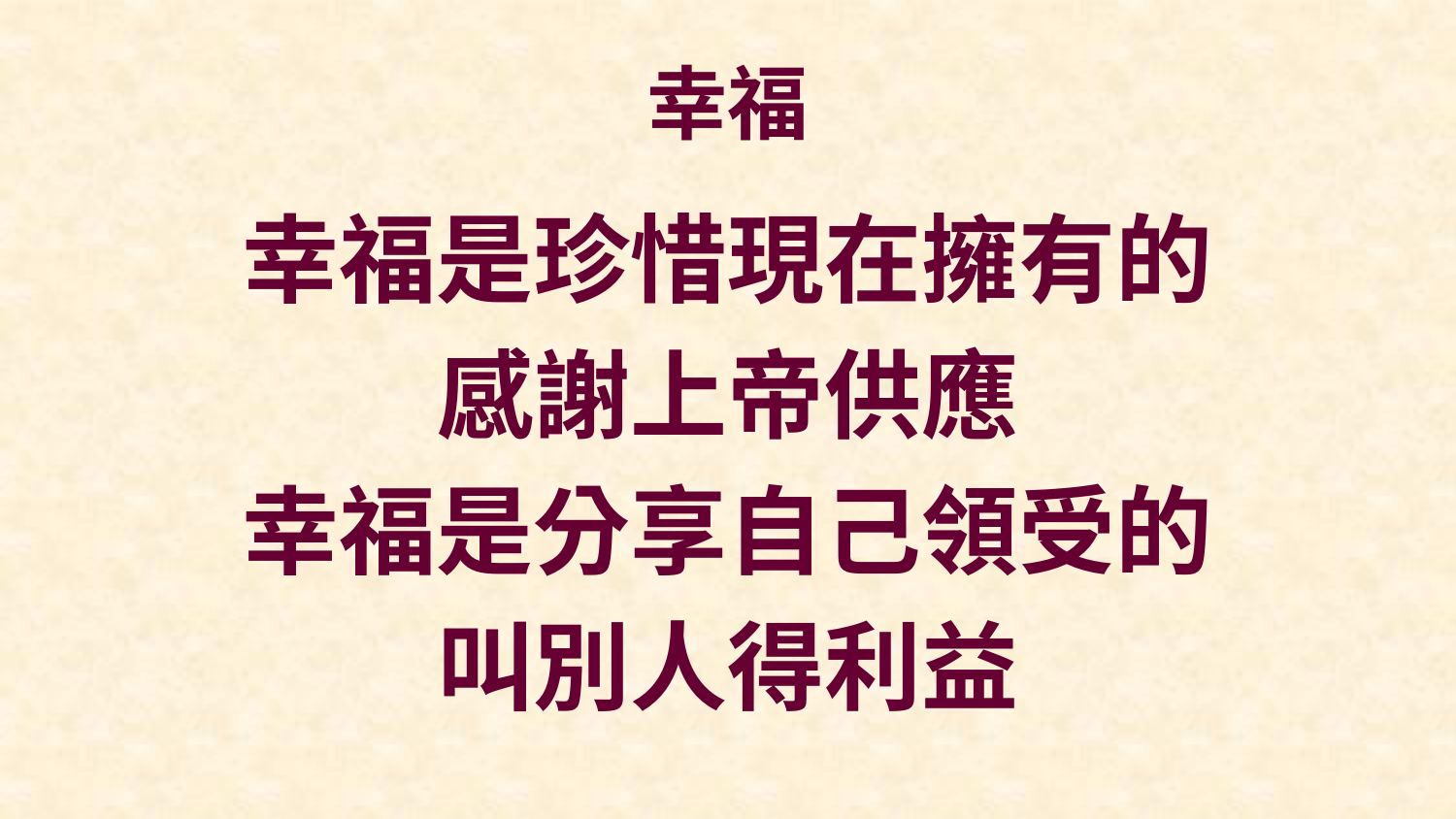

# 幸福
幸福是珍惜現在擁有的
感謝上帝供應
幸福是分享自己領受的
叫別人得利益